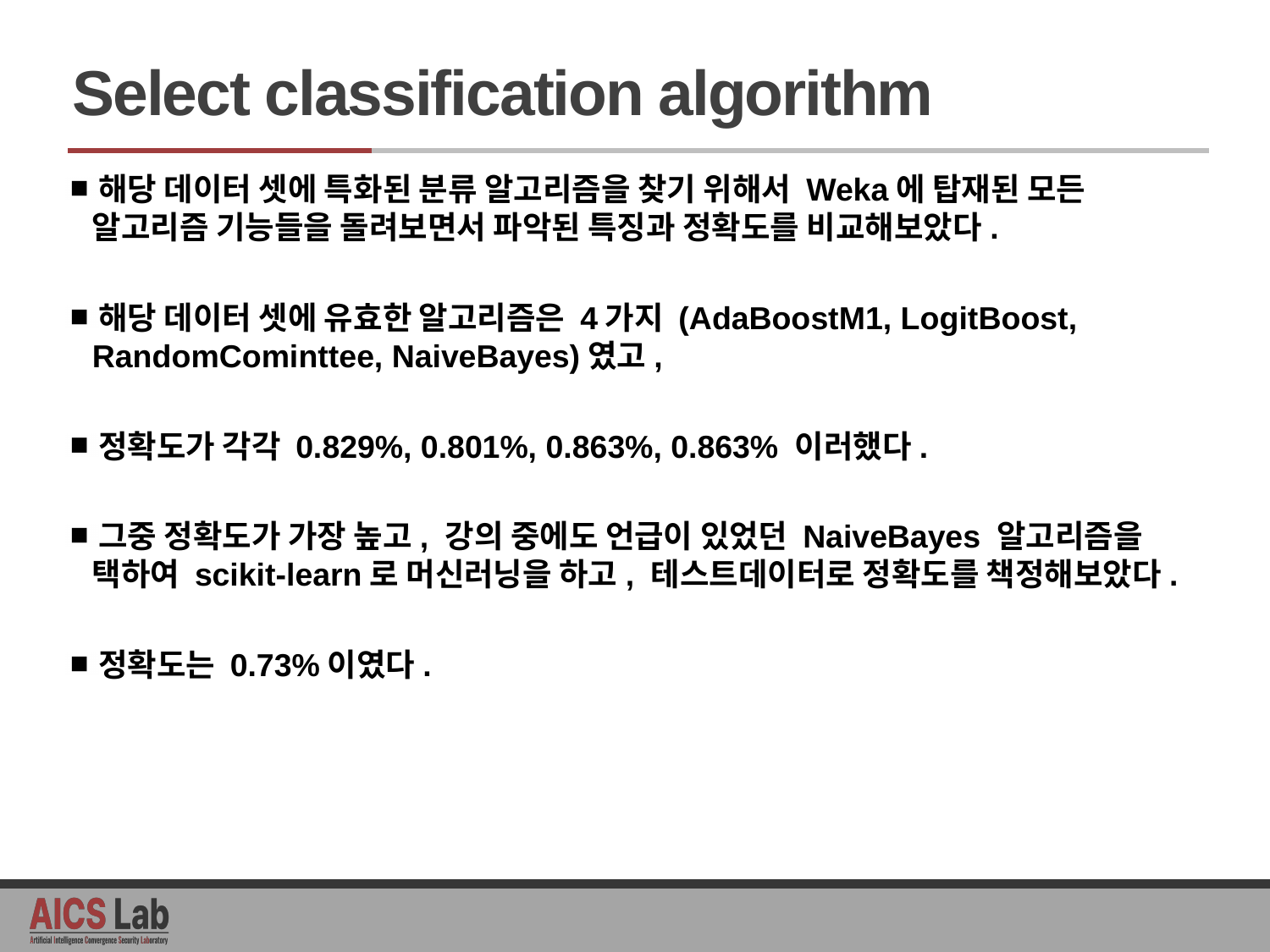

# Select classification algorithm
해당 데이터 셋에 특화된 분류 알고리즘을 찾기 위해서 Weka에 탑재된 모든 알고리즘 기능들을 돌려보면서 파악된 특징과 정확도를 비교해보았다.

해당 데이터 셋에 유효한 알고리즘은 4가지 (AdaBoostM1, LogitBoost, RandomCominttee, NaiveBayes)였고,

정확도가 각각 0.829%, 0.801%, 0.863%, 0.863% 이러했다.

그중 정확도가 가장 높고, 강의 중에도 언급이 있었던 NaiveBayes 알고리즘을 택하여 scikit-learn로 머신러닝을 하고, 테스트데이터로 정확도를 책정해보았다.

정확도는 0.73%이였다.